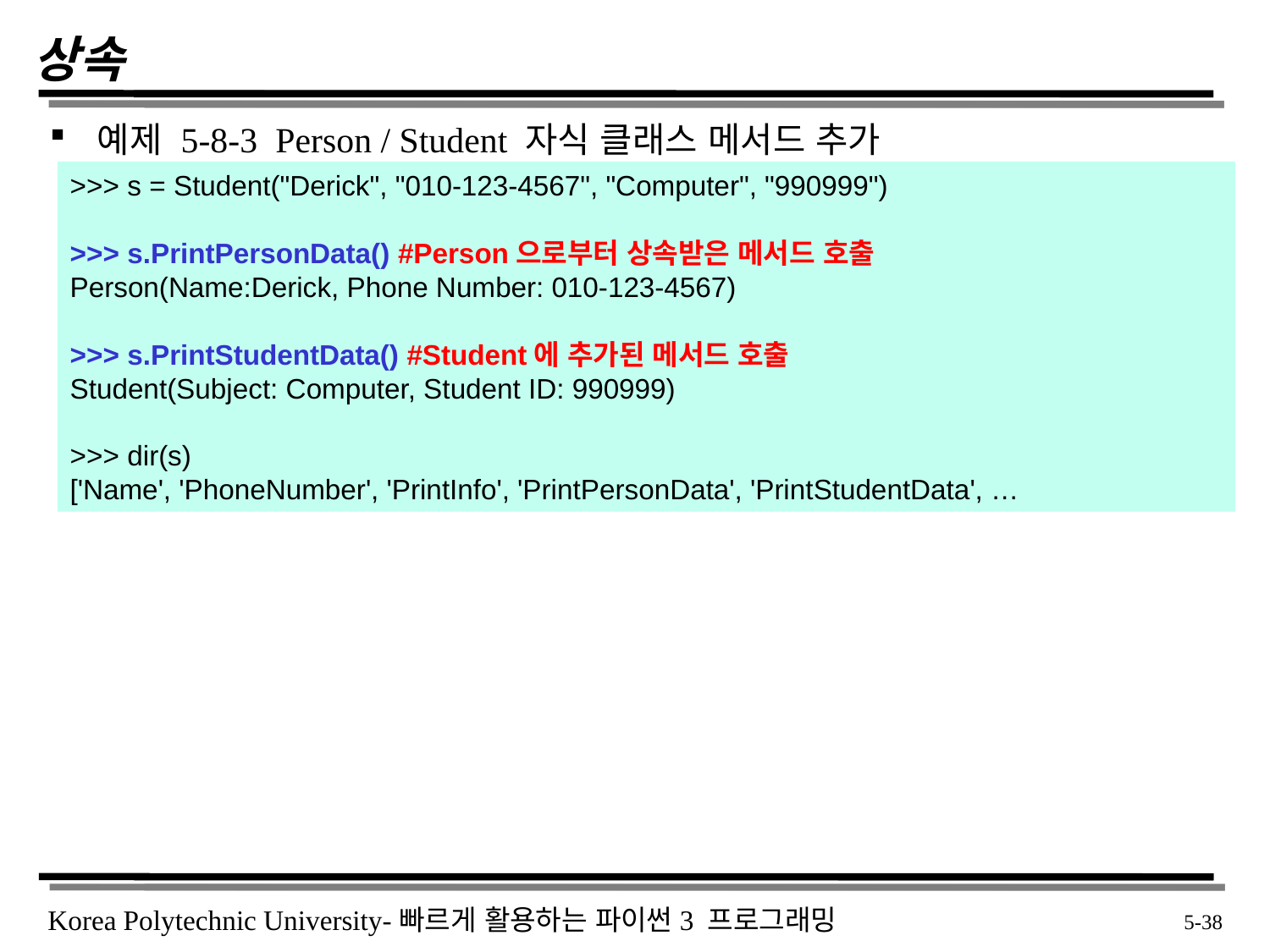

# 상속
예제 5-8-3  Person / Student 자식 클래스 메서드 추가

>>> s = Student("Derick", "010-123-4567", "Computer", "990999")

>>> s.PrintPersonData() #Person으로부터 상속받은 메서드 호출
Person(Name:Derick, Phone Number: 010-123-4567)

>>> s.PrintStudentData() #Student에 추가된 메서드 호출
Student(Subject: Computer, Student ID: 990999)

>>> dir(s)
['Name', 'PhoneNumber', 'PrintInfo', 'PrintPersonData', 'PrintStudentData', …
 5-38